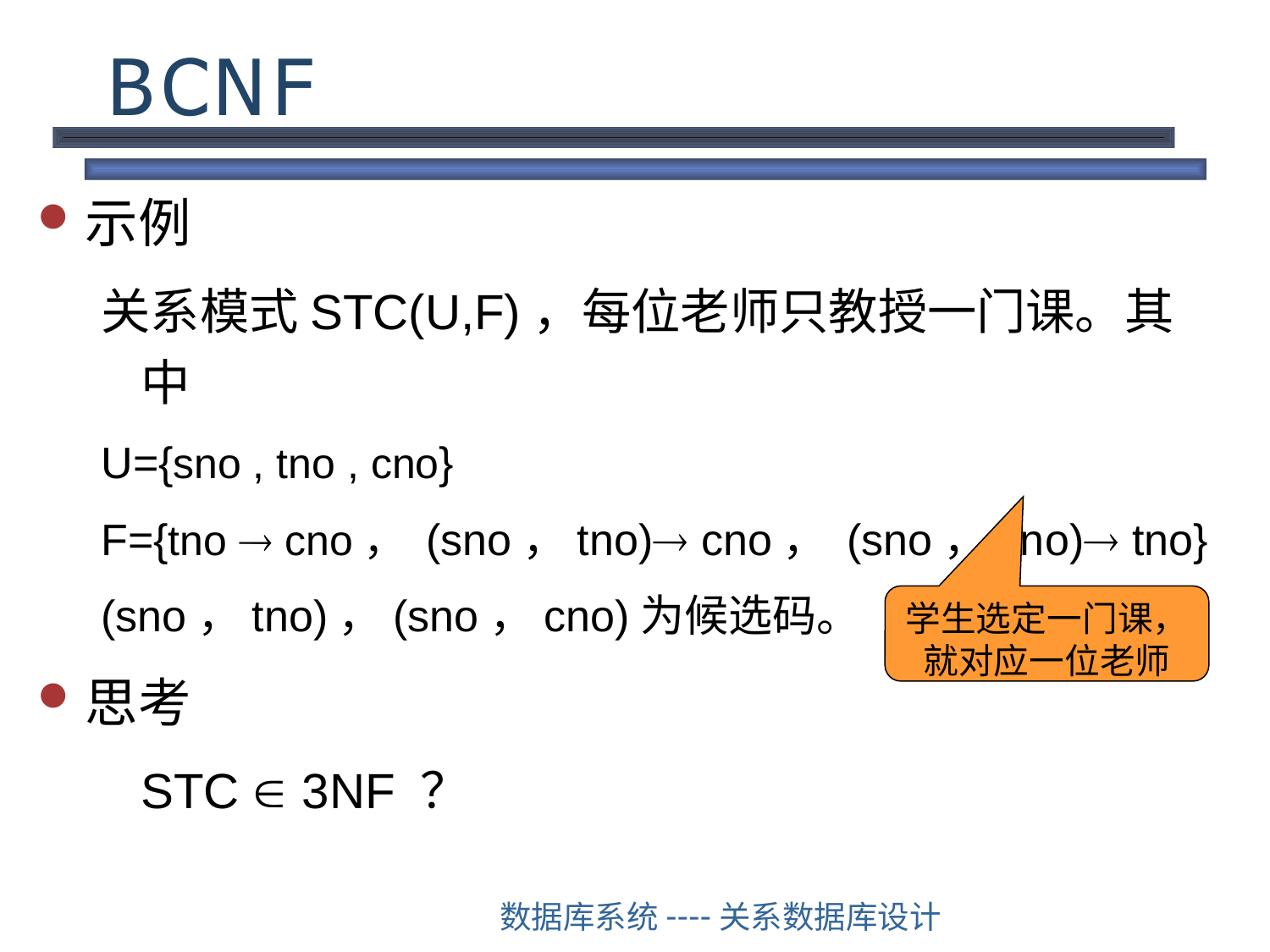

# BCNF
示例
关系模式STC(U,F)，每位老师只教授一门课。其中
U={sno , tno , cno}
F={tno → cno， (sno，tno)→ cno， (sno，cno)→ tno}
(sno，tno)，(sno，cno)为候选码。
思考
	STC ∈ 3NF ？
学生选定一门课，就对应一位老师
数据库系统----关系数据库设计